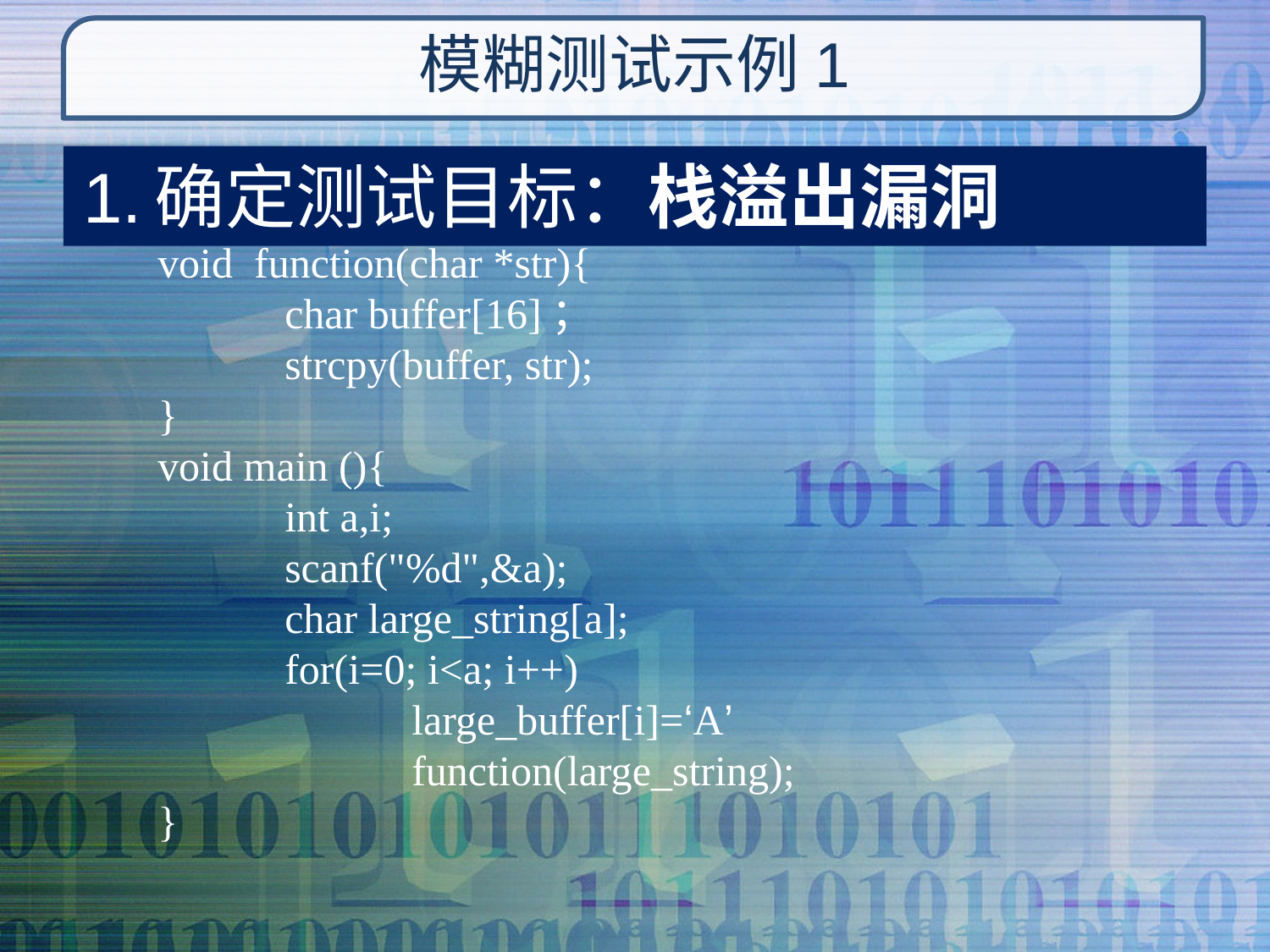

# 模糊测试示例1

确定测试目标：栈溢出漏洞
void  function(char *str){
	char buffer[16]；
	strcpy(buffer, str);
}
void main (){
	int a,i;
	scanf("%d",&a);
	char large_string[a];
	for(i=0; i<a; i++)
		large_buffer[i]=‘A’
		function(large_string);
}